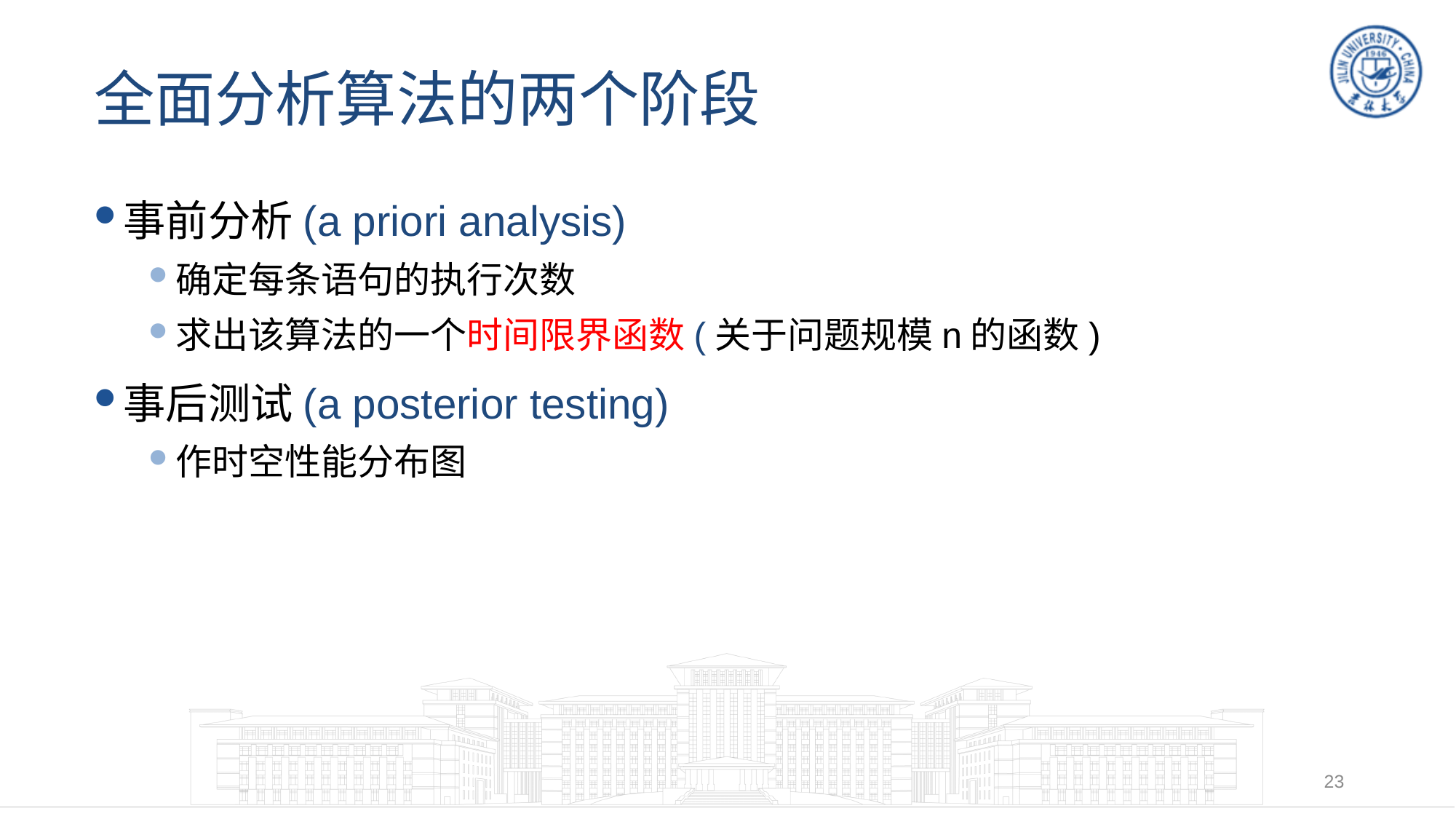

# 全面分析算法的两个阶段
事前分析(a priori analysis)
确定每条语句的执行次数
求出该算法的一个时间限界函数(关于问题规模n的函数)
事后测试(a posterior testing)
作时空性能分布图
23